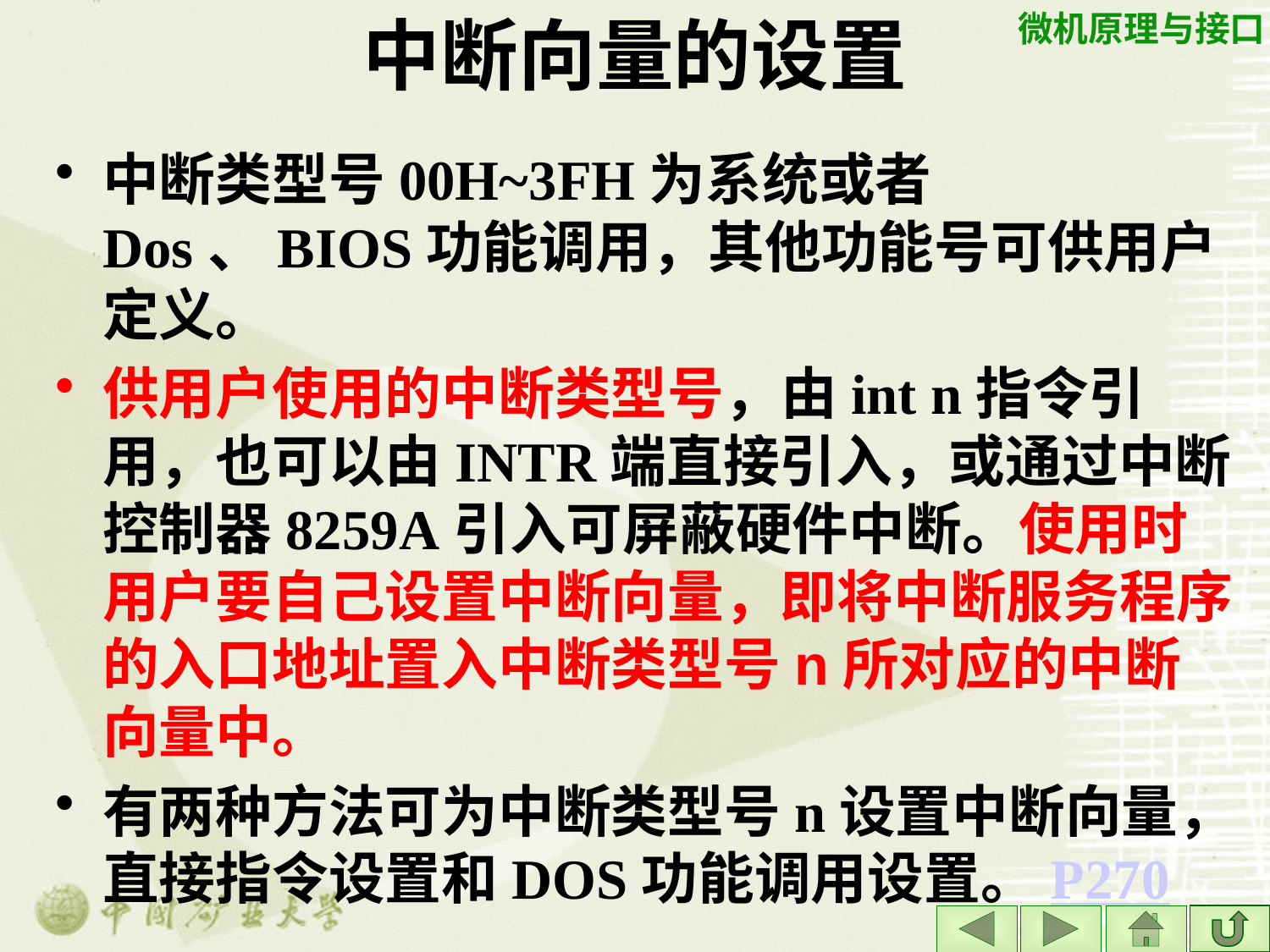

# 中断向量的设置
中断类型号00H~3FH为系统或者Dos、BIOS功能调用，其他功能号可供用户定义。
供用户使用的中断类型号，由int n指令引用，也可以由INTR端直接引入，或通过中断控制器8259A引入可屏蔽硬件中断。使用时用户要自己设置中断向量，即将中断服务程序的入口地址置入中断类型号n所对应的中断向量中。
有两种方法可为中断类型号n设置中断向量，直接指令设置和DOS功能调用设置。P270